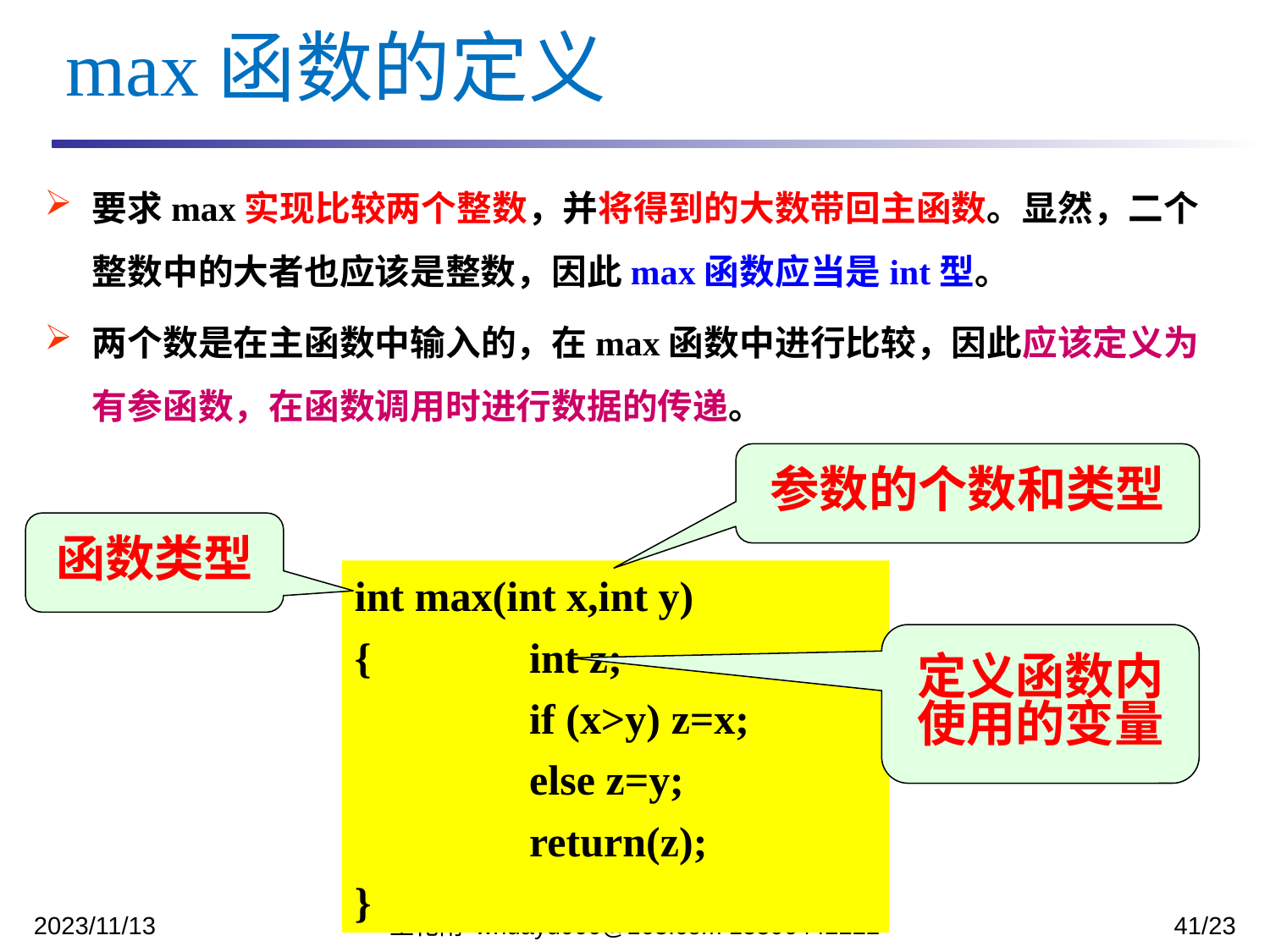

max函数的定义
要求max实现比较两个整数，并将得到的大数带回主函数。显然，二个整数中的大者也应该是整数，因此max函数应当是int型。
两个数是在主函数中输入的，在max函数中进行比较，因此应该定义为有参函数，在函数调用时进行数据的传递。
参数的个数和类型
函数类型
int max(int x,int y)
{  		int z;
    		if (x>y) z=x;
    		else z=y;
    		return(z);
}
定义函数内使用的变量
2023/11/13
王化雨 whuayu000@163.com 13306442222
41/23